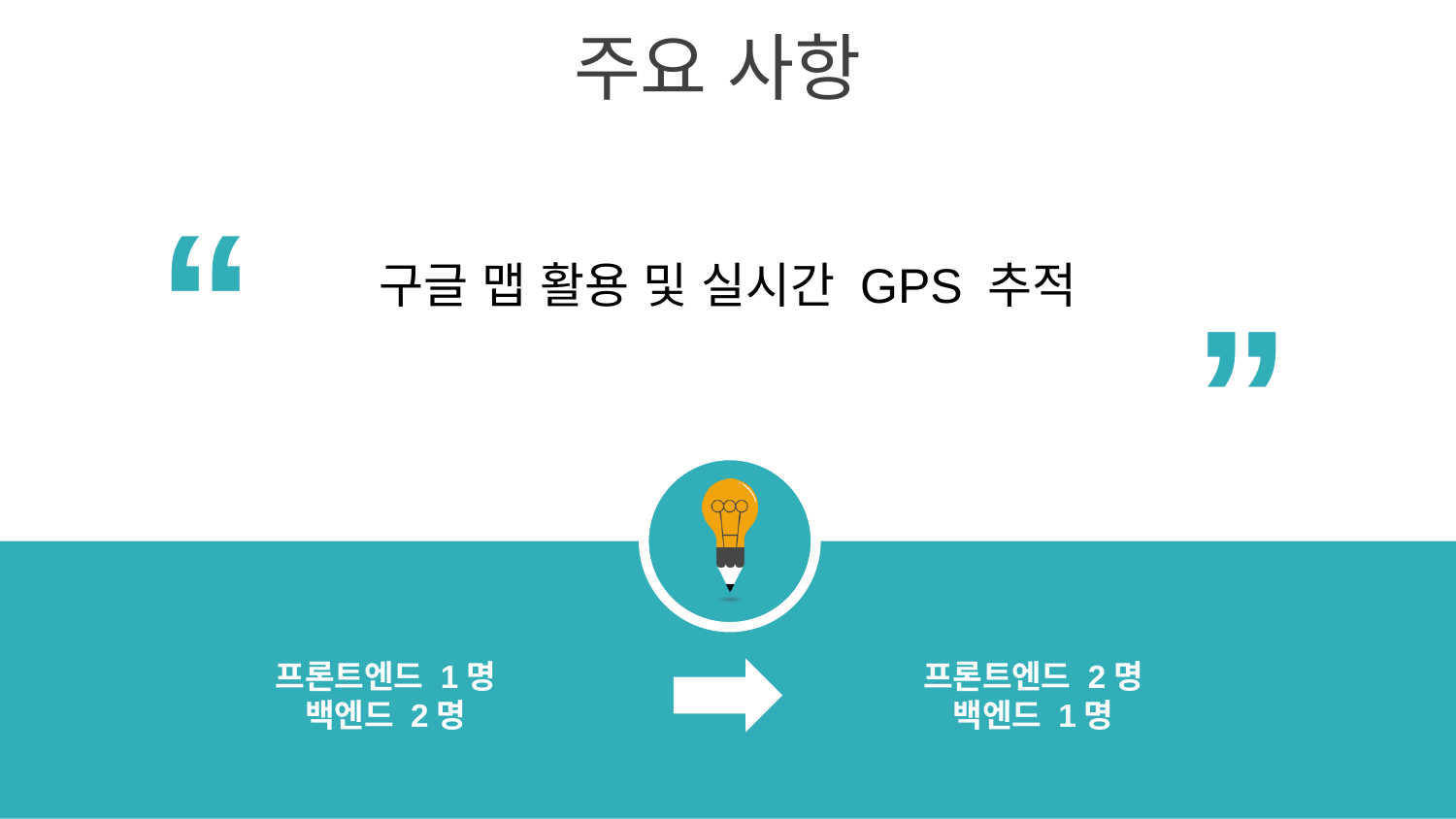

주요 사항
“
“
구글 맵 활용 및 실시간 GPS 추적
프론트엔드 1명
백엔드 2명
프론트엔드 2명
백엔드 1명